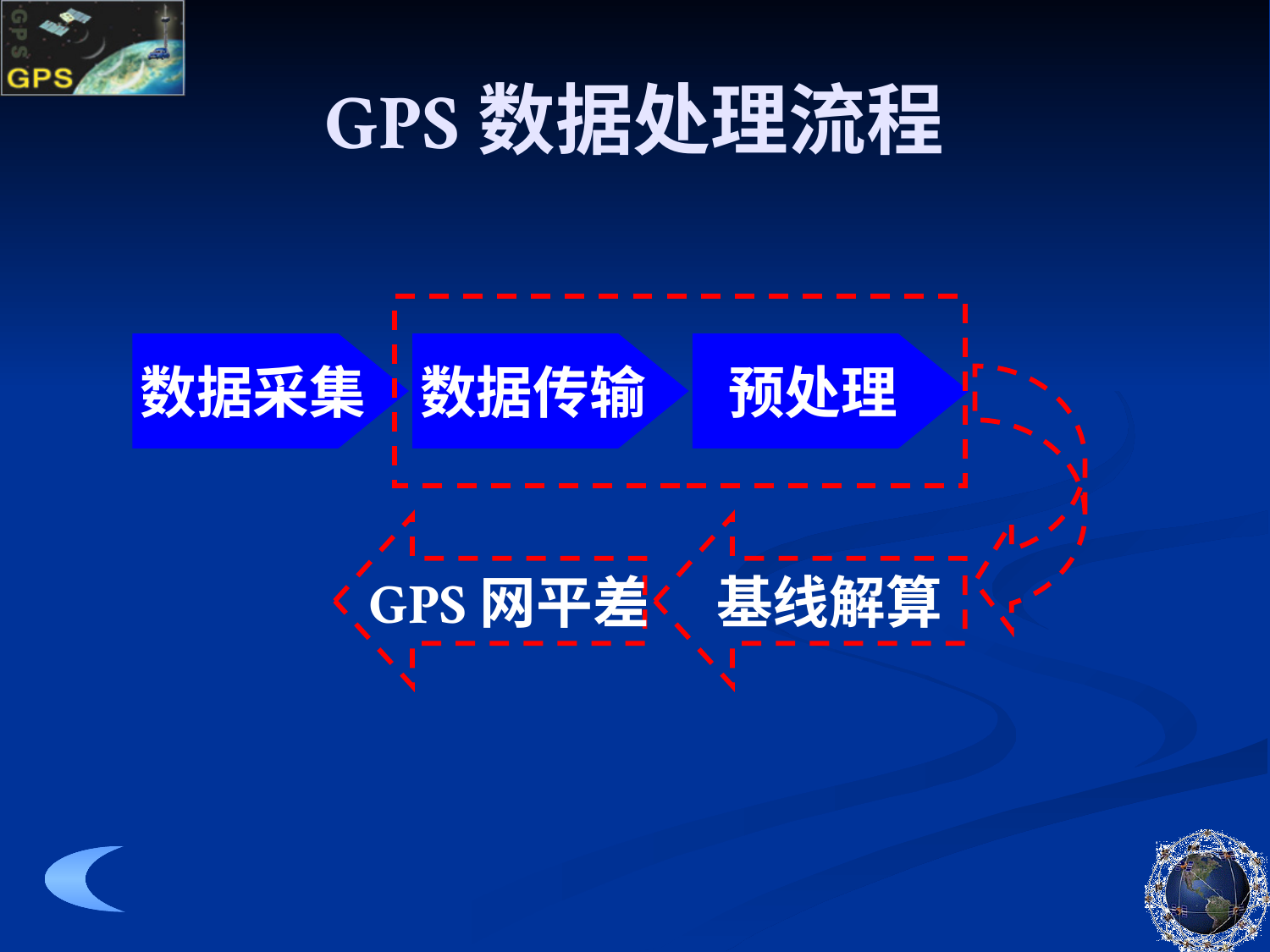

# GPS数据处理流程

数据采集
数据传输
预处理

GPS网平差
基线解算